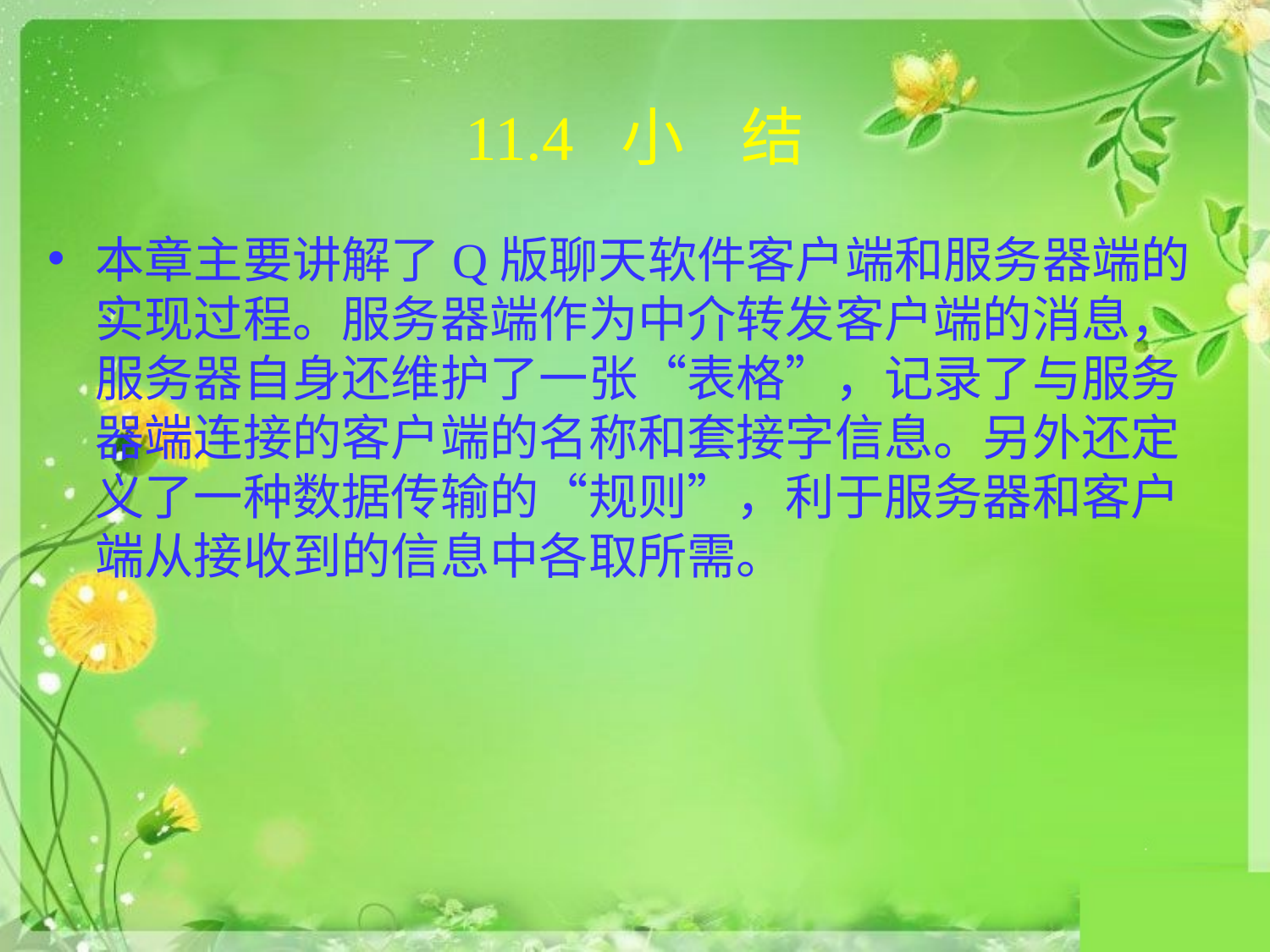

# 11.4  小    结
本章主要讲解了Q版聊天软件客户端和服务器端的实现过程。服务器端作为中介转发客户端的消息，服务器自身还维护了一张“表格”，记录了与服务器端连接的客户端的名称和套接字信息。另外还定义了一种数据传输的“规则”，利于服务器和客户端从接收到的信息中各取所需。